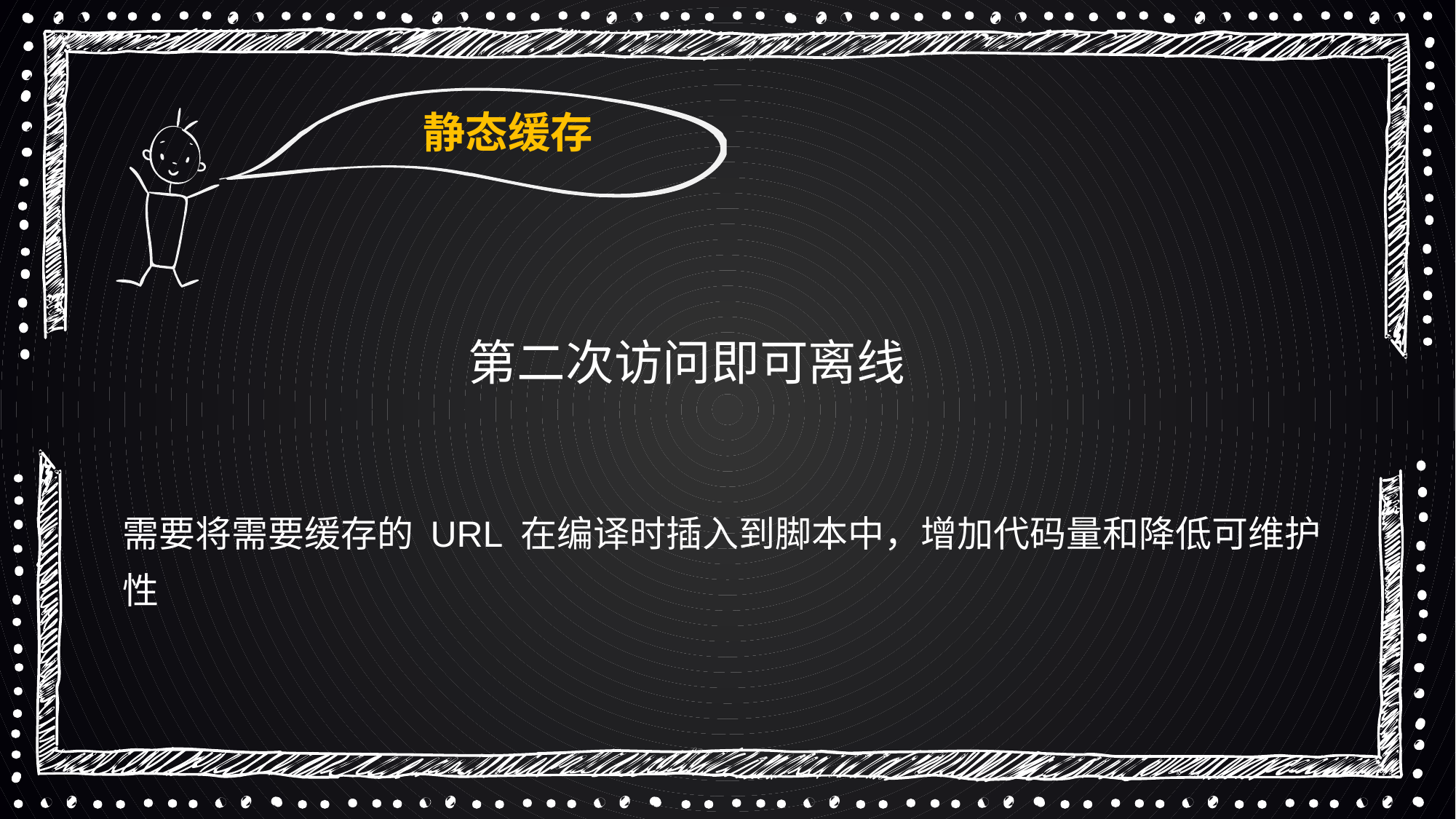

静态缓存

第二次访问即可离线
需要将需要缓存的 URL 在编译时插入到脚本中，增加代码量和降低可维护性